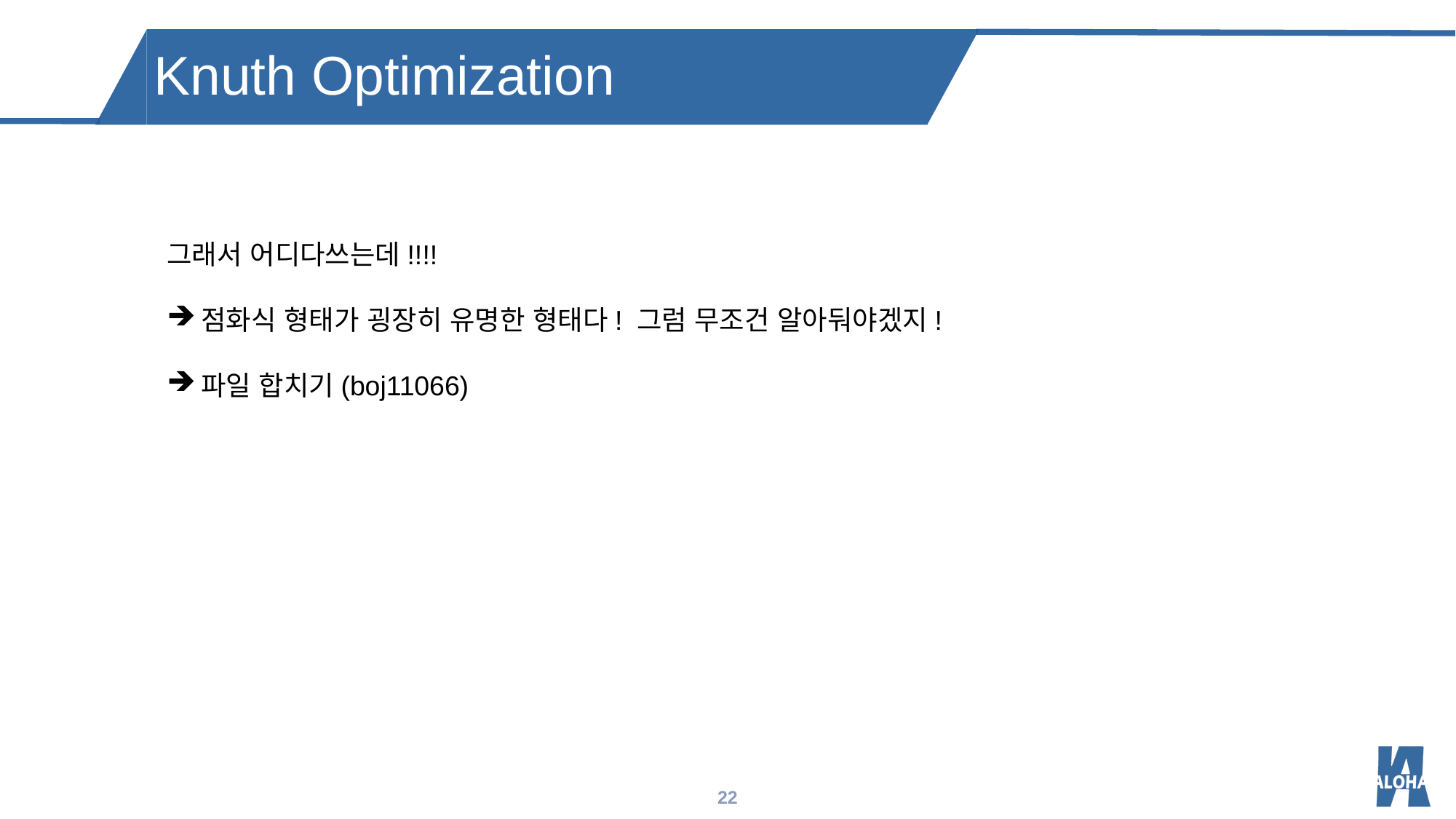

Knuth Optimization
그래서 어디다쓰는데!!!!

점화식 형태가 굉장히 유명한 형태다! 그럼 무조건 알아둬야겠지!

파일 합치기(boj11066)

22